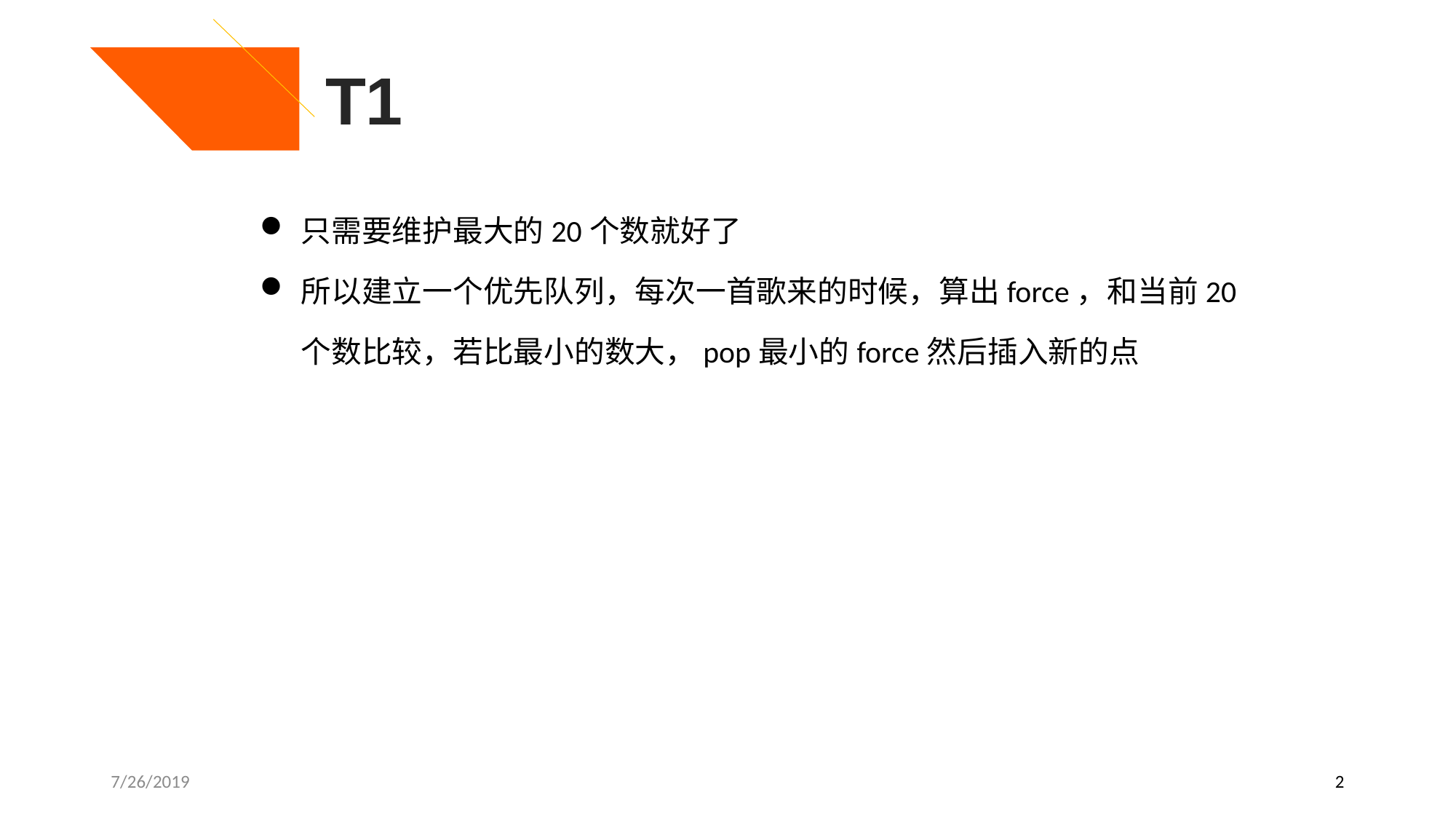

T1
只需要维护最大的20个数就好了
所以建立一个优先队列，每次一首歌来的时候，算出force，和当前20个数比较，若比最小的数大，pop最小的force然后插入新的点
7/26/2019
2